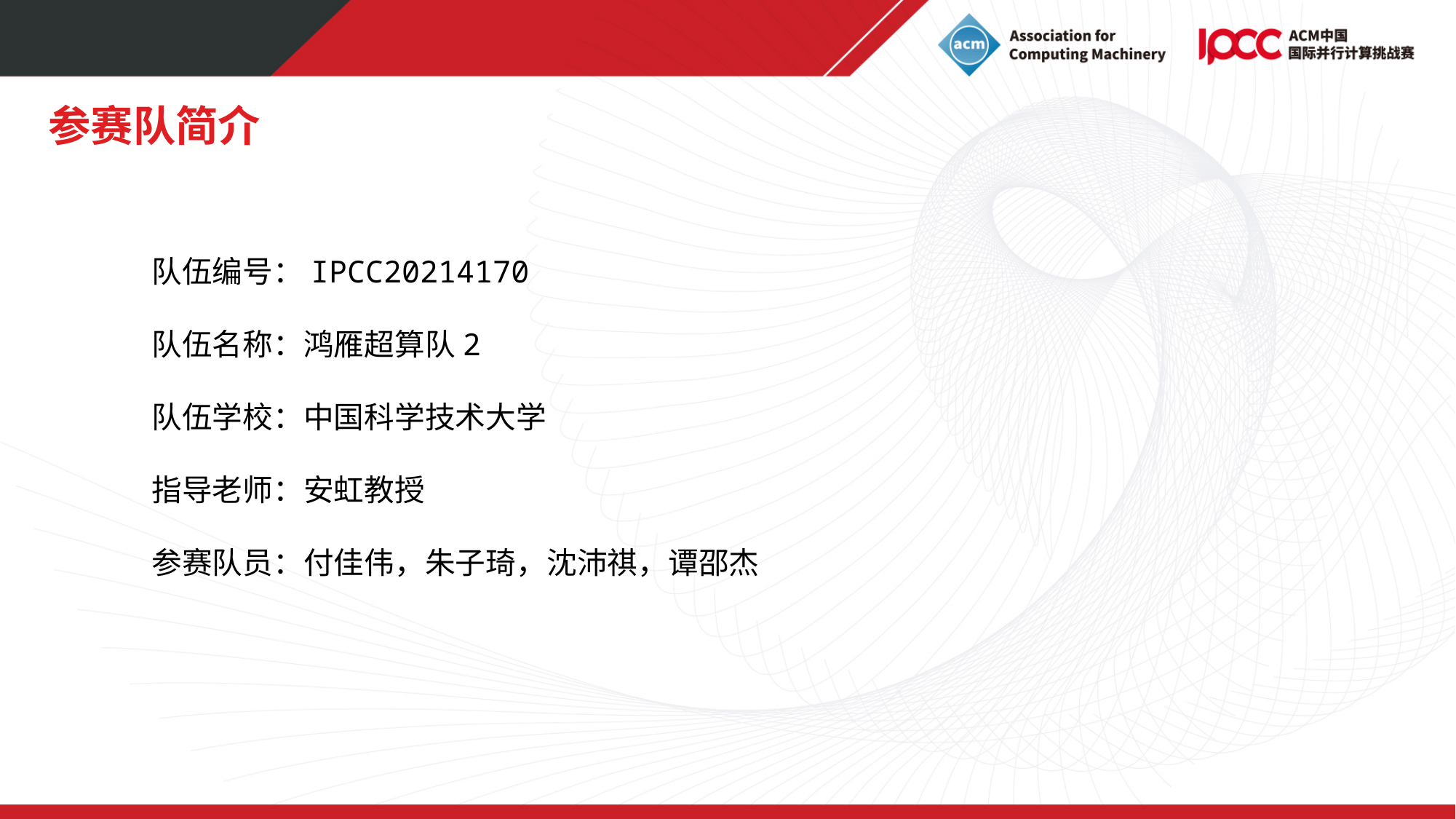

参赛队简介
队伍编号：IPCC20214170

队伍名称：鸿雁超算队2

队伍学校：中国科学技术大学

指导老师：安虹教授

参赛队员：付佳伟，朱子琦，沈沛祺，谭邵杰